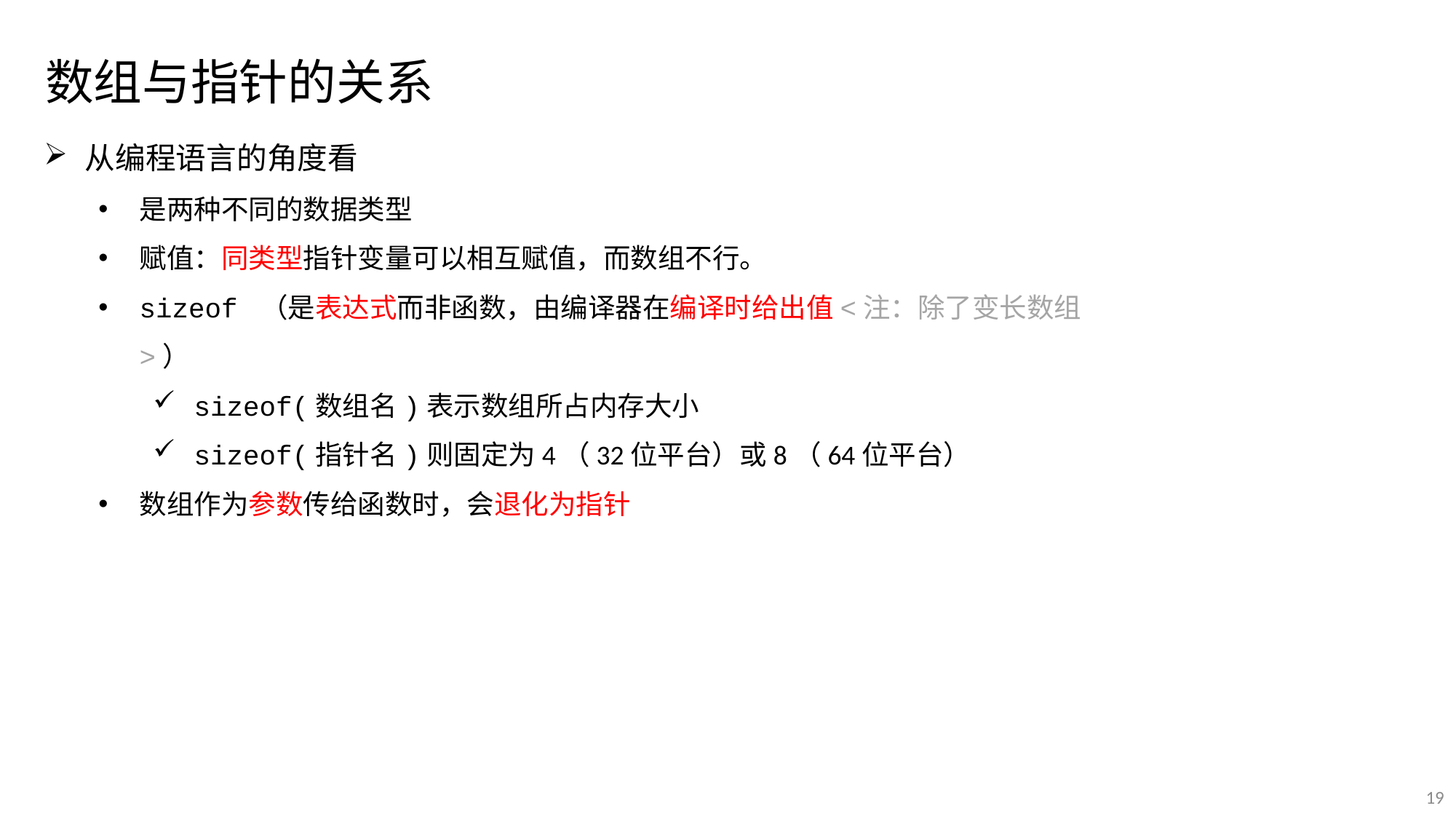

数组与指针的关系
从编程语言的角度看
是两种不同的数据类型
赋值：同类型指针变量可以相互赋值，而数组不行。
sizeof （是表达式而非函数，由编译器在编译时给出值<注：除了变长数组>）
sizeof(数组名)表示数组所占内存大小
sizeof(指针名)则固定为4（32位平台）或8（64位平台）
数组作为参数传给函数时，会退化为指针
19